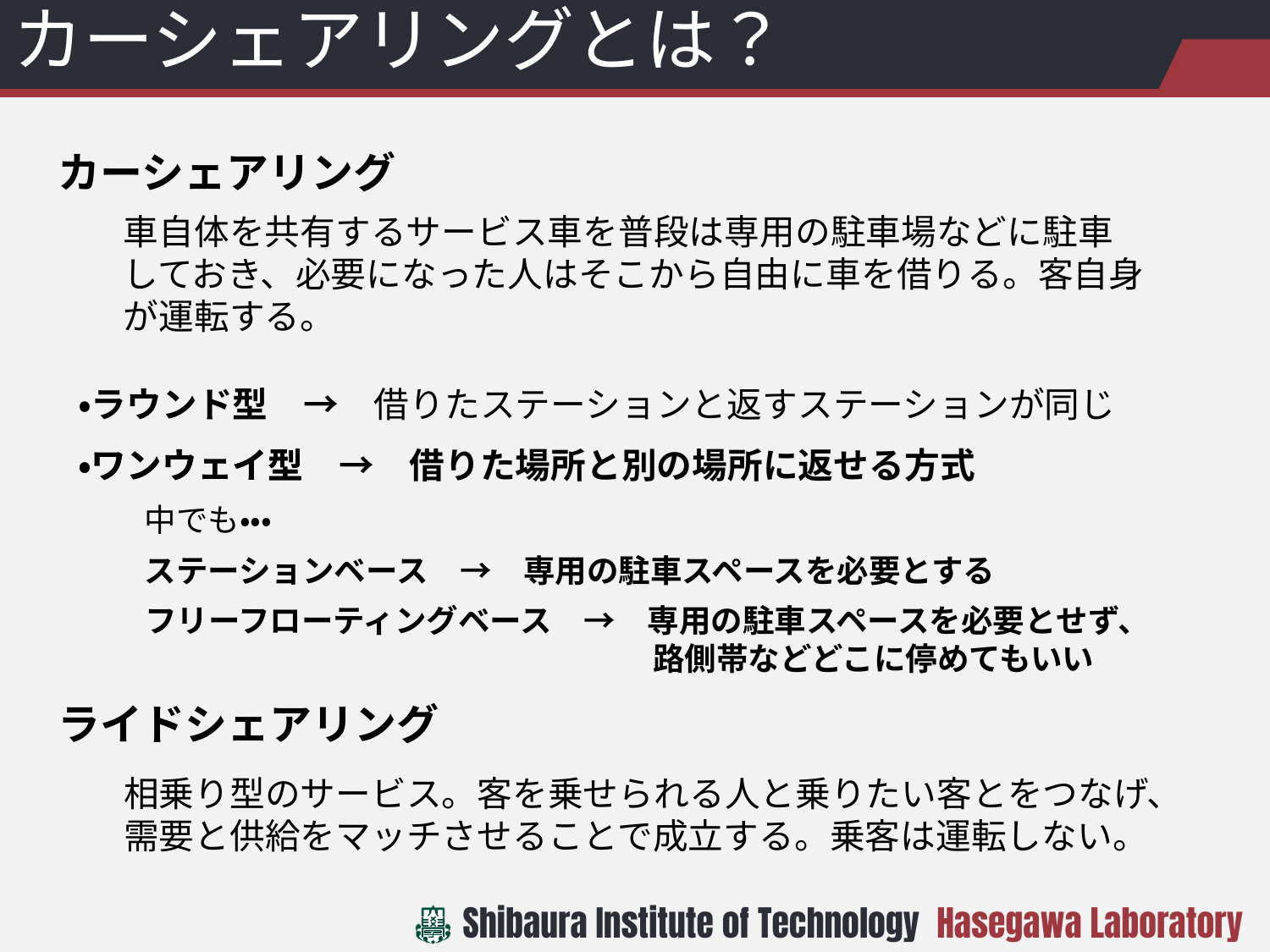

# カーシェアリングとは？
カーシェアリング
車自体を共有するサービス車を普段は専用の駐車場などに駐車しておき、必要になった人はそこから自由に車を借りる。客自身が運転する。
・ラウンド型　→　借りたステーションと返すステーションが同じ
・ワンウェイ型　→　借りた場所と別の場所に返せる方式
・ワンウェイ型
中でも・・・
ステーションベース　→　専用の駐車スペースを必要とする
フリーフローティングベース　→　専用の駐車スペースを必要とせず、　　　				路側帯などどこに停めてもいい
ライドシェアリング
相乗り型のサービス。客を乗せられる人と乗りたい客とをつなげ、需要と供給をマッチさせることで成立する。乗客は運転しない。